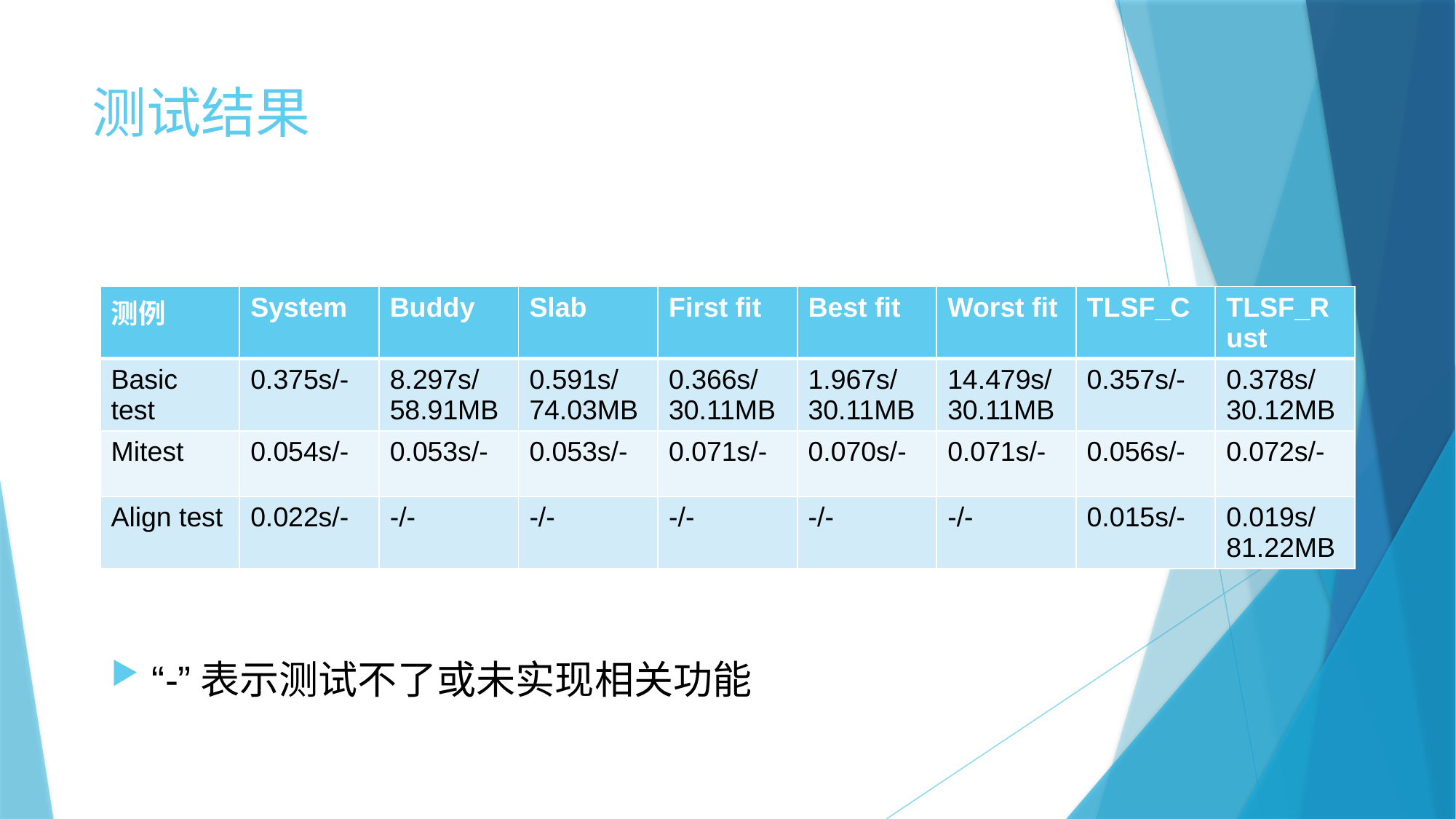

# 测试结果
| 测例 | System | Buddy | Slab | First fit | Best fit | Worst fit | TLSF\_C | TLSF\_Rust |
| --- | --- | --- | --- | --- | --- | --- | --- | --- |
| Basic test | 0.375s/- | 8.297s/58.91MB | 0.591s/74.03MB | 0.366s/30.11MB | 1.967s/30.11MB | 14.479s/30.11MB | 0.357s/- | 0.378s/30.12MB |
| Mitest | 0.054s/- | 0.053s/- | 0.053s/- | 0.071s/- | 0.070s/- | 0.071s/- | 0.056s/- | 0.072s/- |
| Align test | 0.022s/- | -/- | -/- | -/- | -/- | -/- | 0.015s/- | 0.019s/81.22MB |
“-”表示测试不了或未实现相关功能